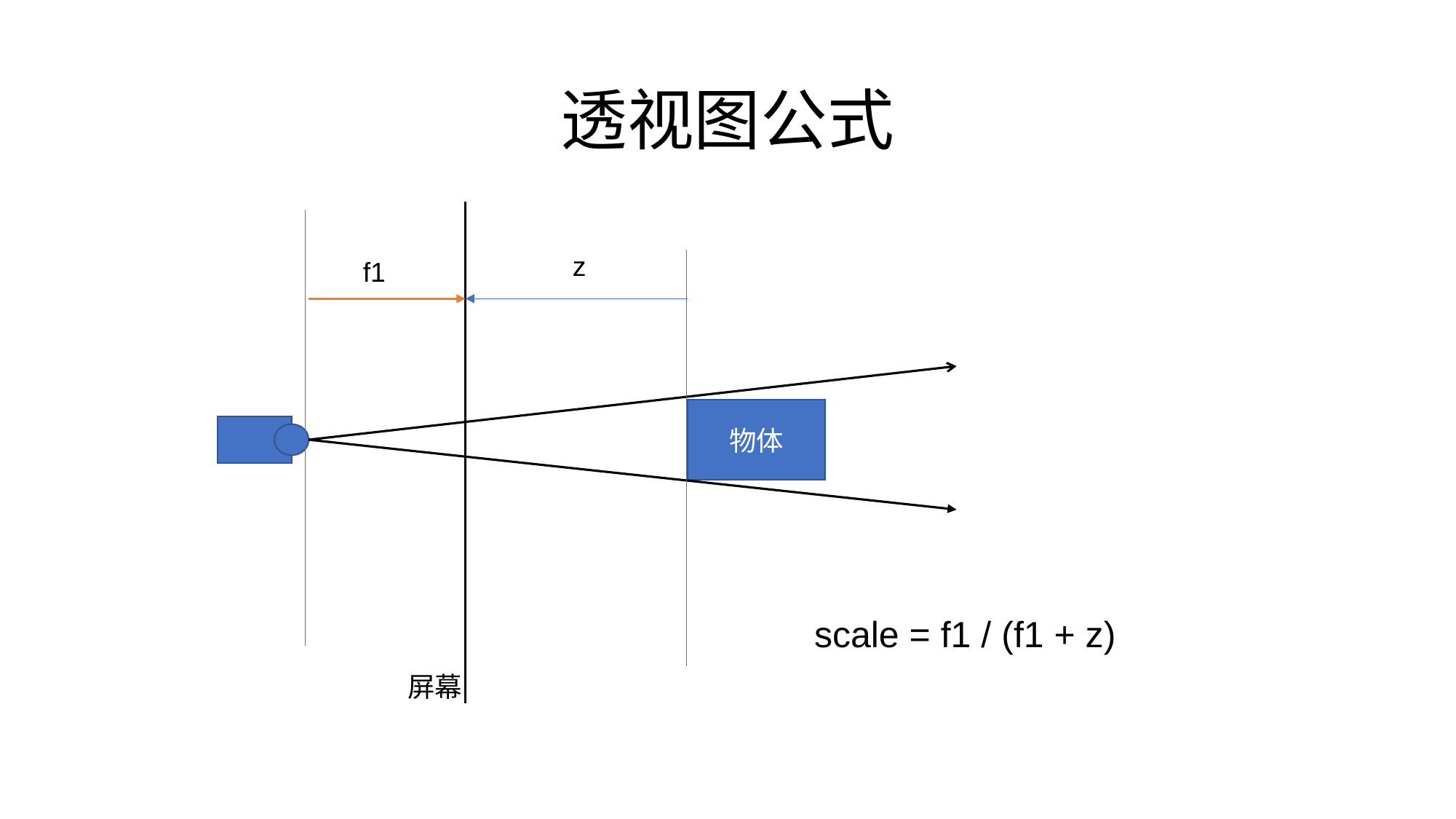

# 透视图公式
z
f1
物体

scale = f1 / (f1 + z)
屏幕